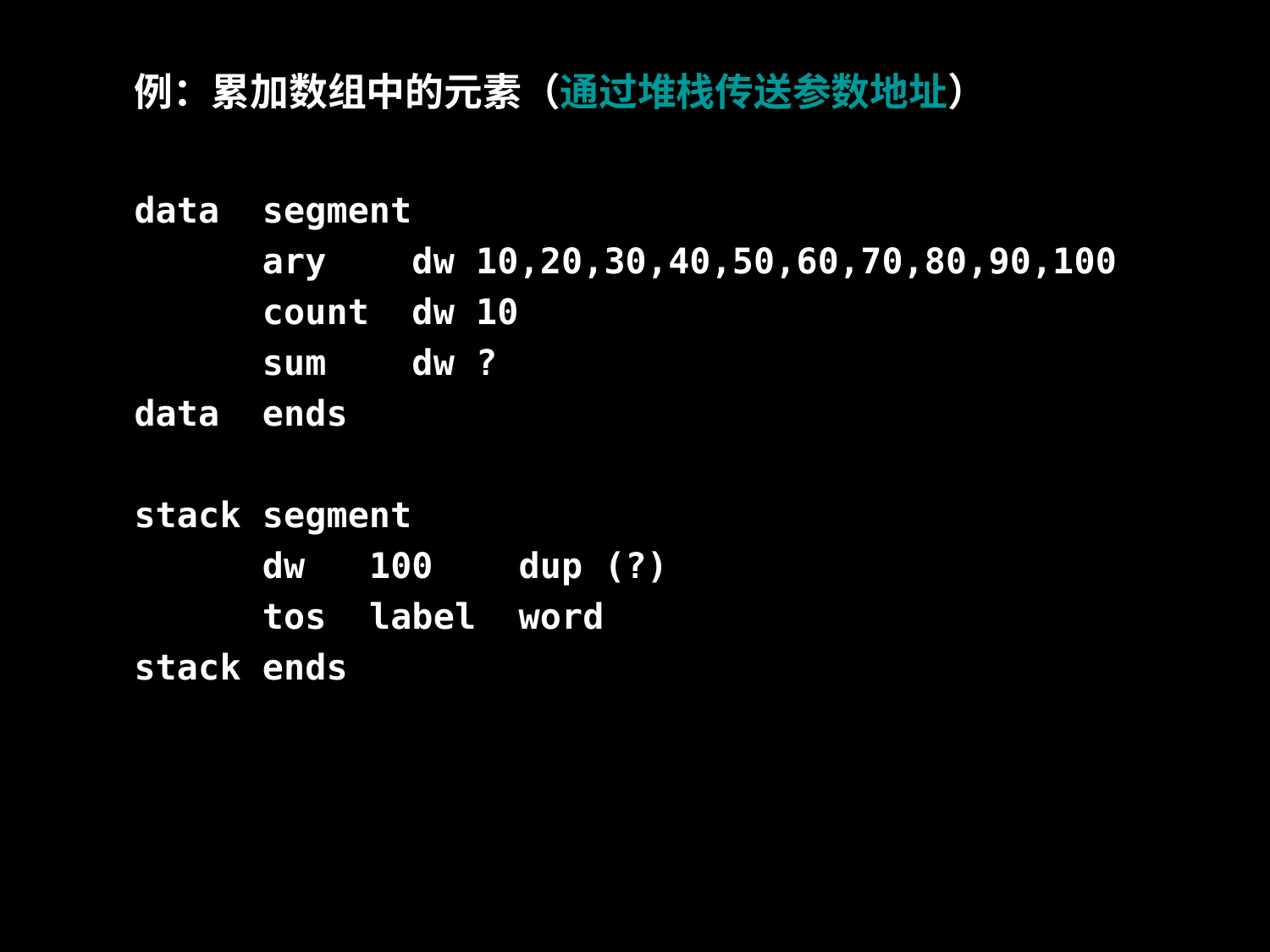

例：累加数组中的元素（通过堆栈传送参数地址）

data  segment
      ary    dw 10,20,30,40,50,60,70,80,90,100
      count  dw 10
      sum    dw ?
data  ends

stack segment
      dw   100    dup (?)
      tos  label  word
stack ends
30